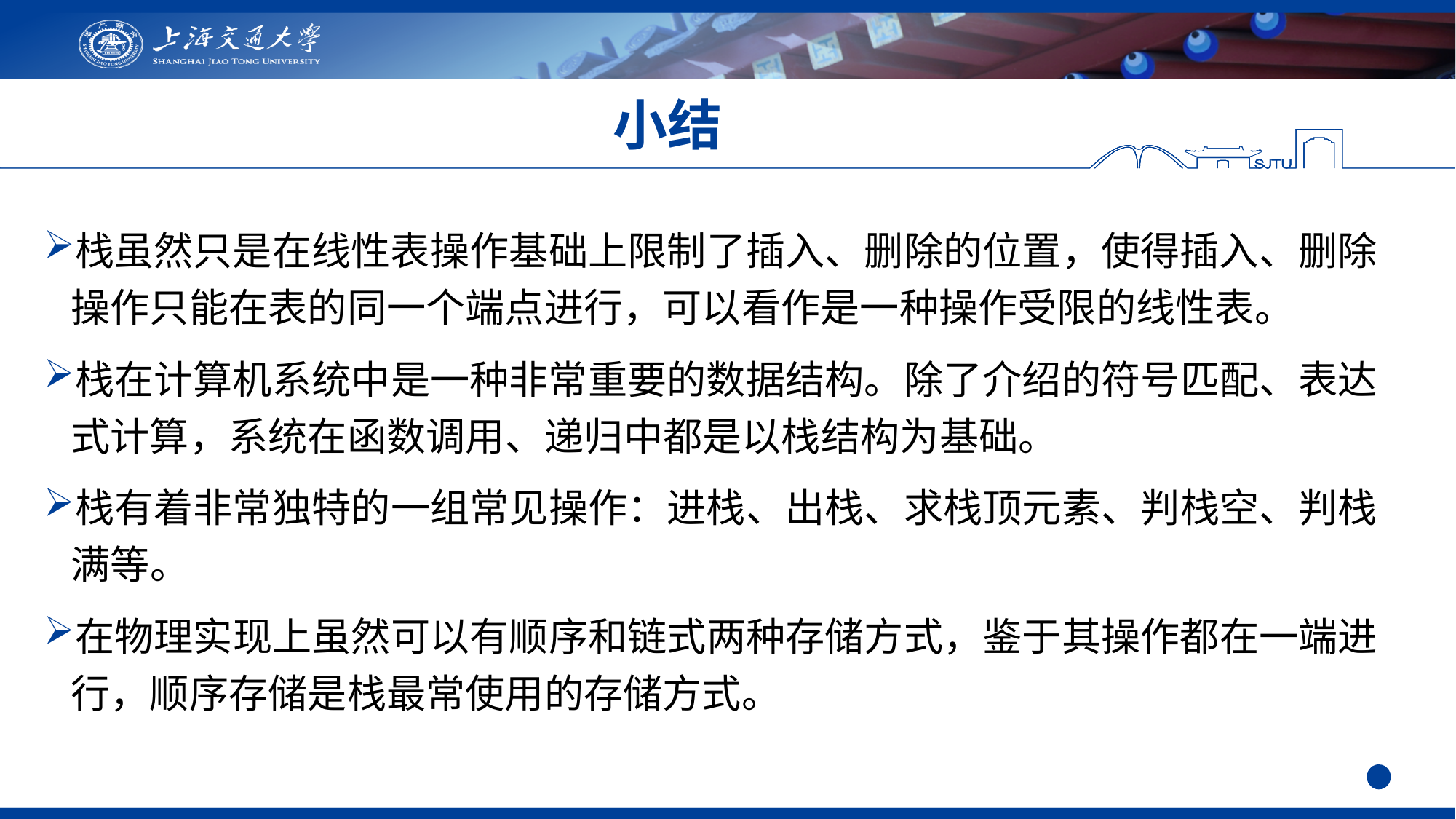

# 小结
栈虽然只是在线性表操作基础上限制了插入、删除的位置，使得插入、删除操作只能在表的同一个端点进行，可以看作是一种操作受限的线性表。
栈在计算机系统中是一种非常重要的数据结构。除了介绍的符号匹配、表达式计算，系统在函数调用、递归中都是以栈结构为基础。
栈有着非常独特的一组常见操作：进栈、出栈、求栈顶元素、判栈空、判栈满等。
在物理实现上虽然可以有顺序和链式两种存储方式，鉴于其操作都在一端进行，顺序存储是栈最常使用的存储方式。